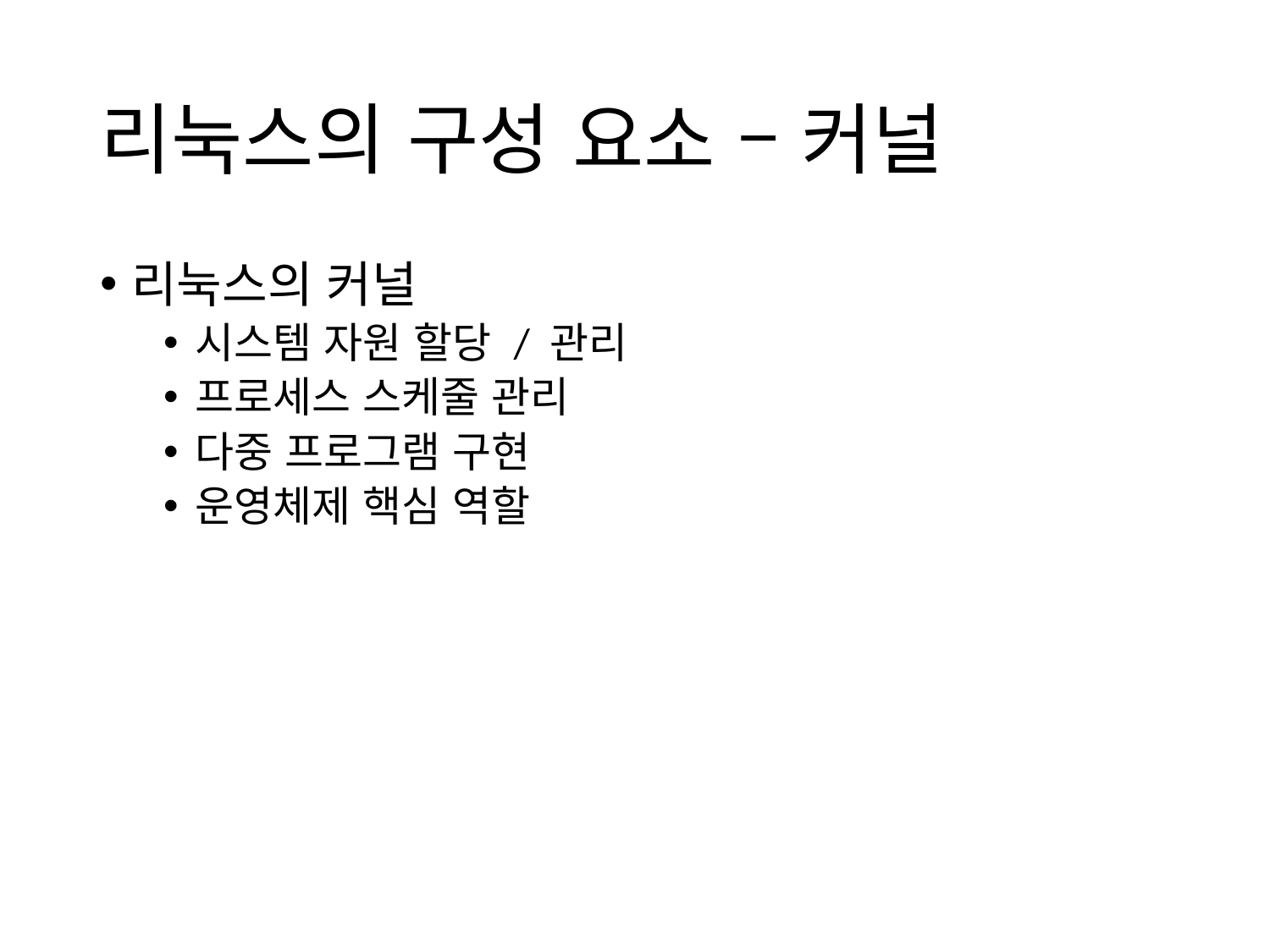

# 리눅스의 구성 요소 – 커널
리눅스의 커널
시스템 자원 할당 / 관리
프로세스 스케줄 관리
다중 프로그램 구현
운영체제 핵심 역할